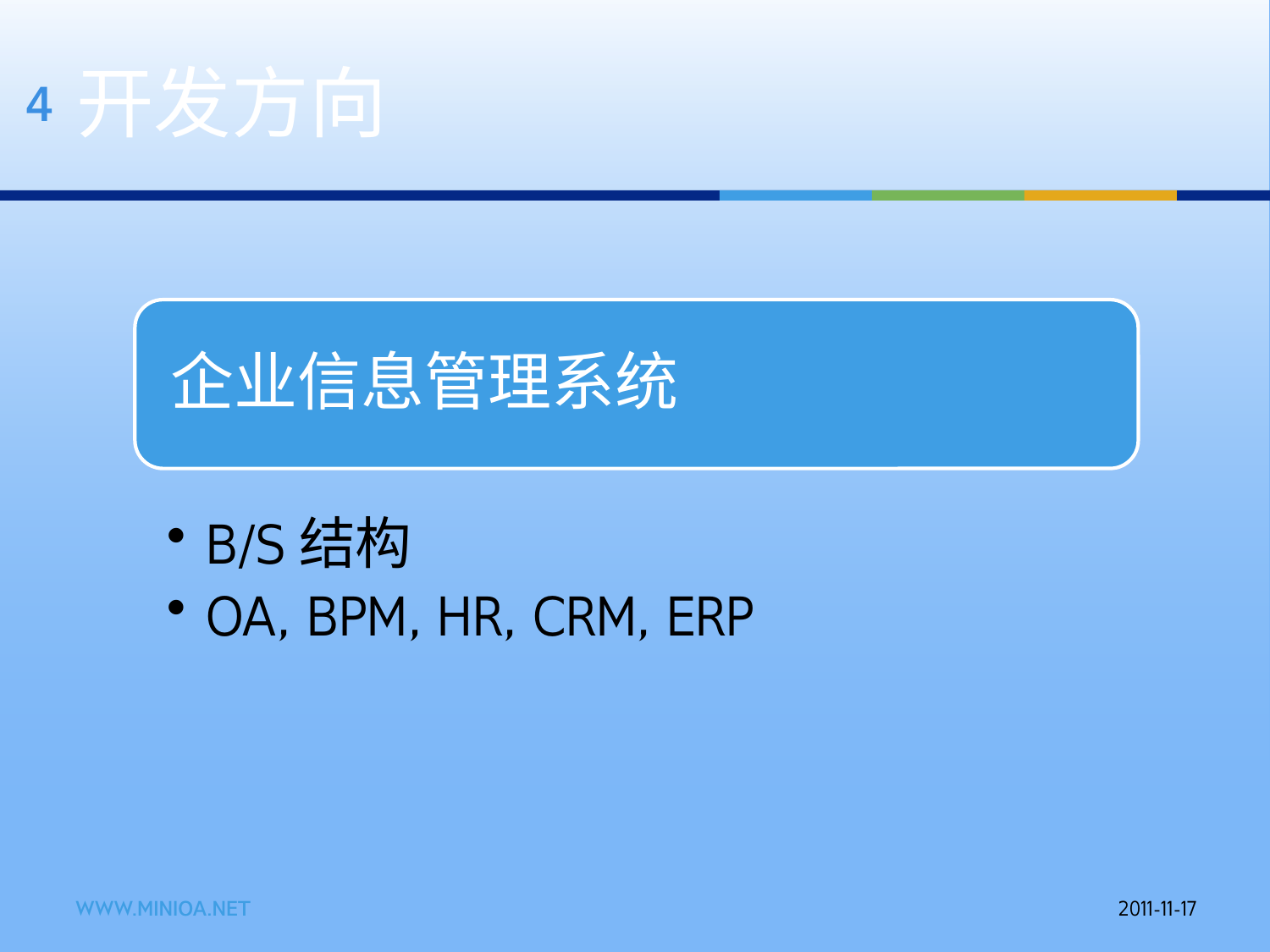

# 开发方向
4
企业信息管理系统
B/S结构
OA, BPM, HR, CRM, ERP
www.minioa.net
2011-11-17